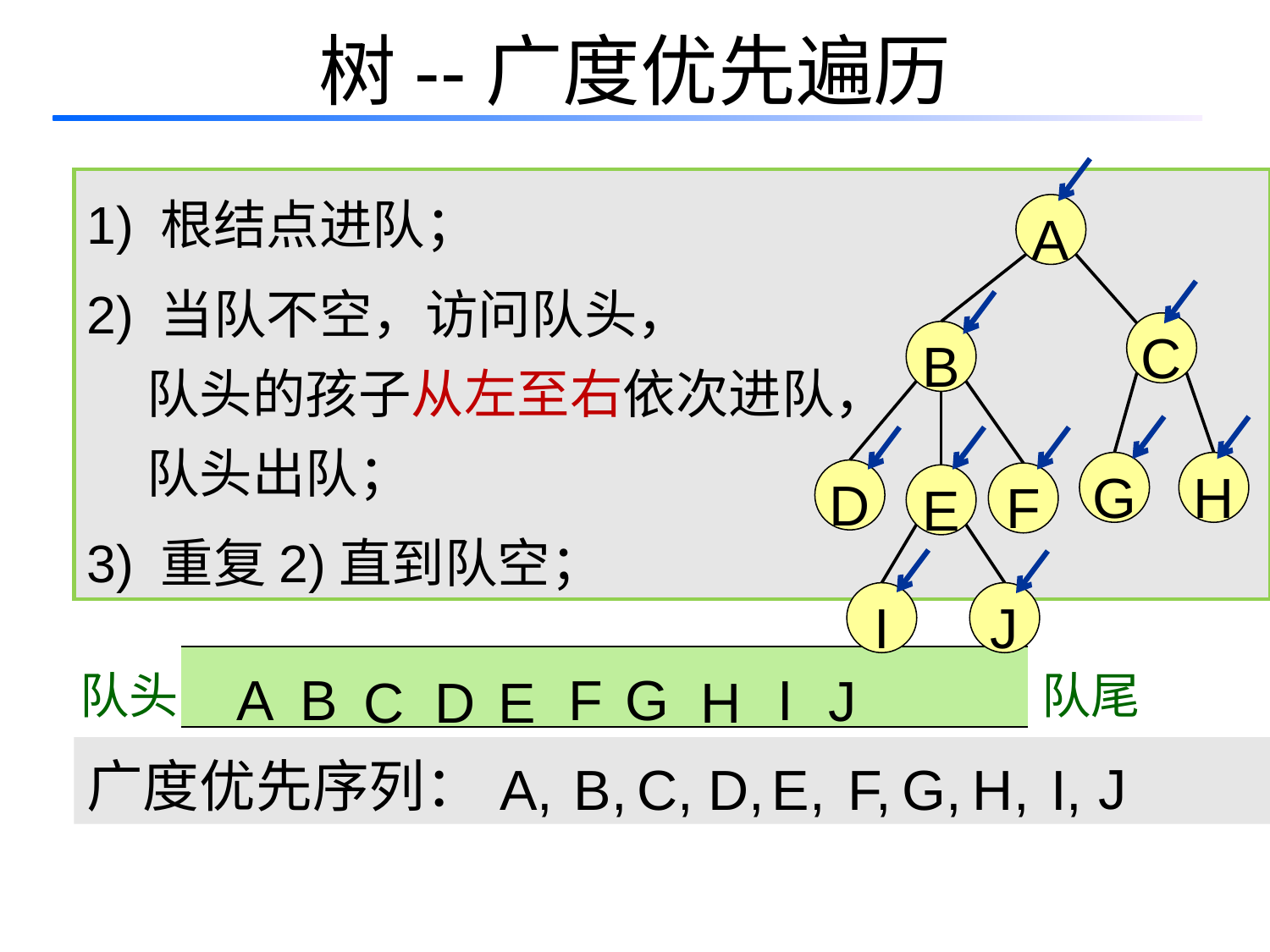

# 树--广度优先遍历

1) 根结点进队；
2) 当队不空，访问队头，
    队头的孩子从左至右依次进队，
    队头出队；
3) 重复2)直到队空；
A
C
B
G
H
D
F
E
I
J
A
B
F
G
I
J
C
D
E
H
队头
队尾
|  |
| --- |
J
A,
B,
C,
D,
E,
F,
G,
H,
I,
广度优先序列：